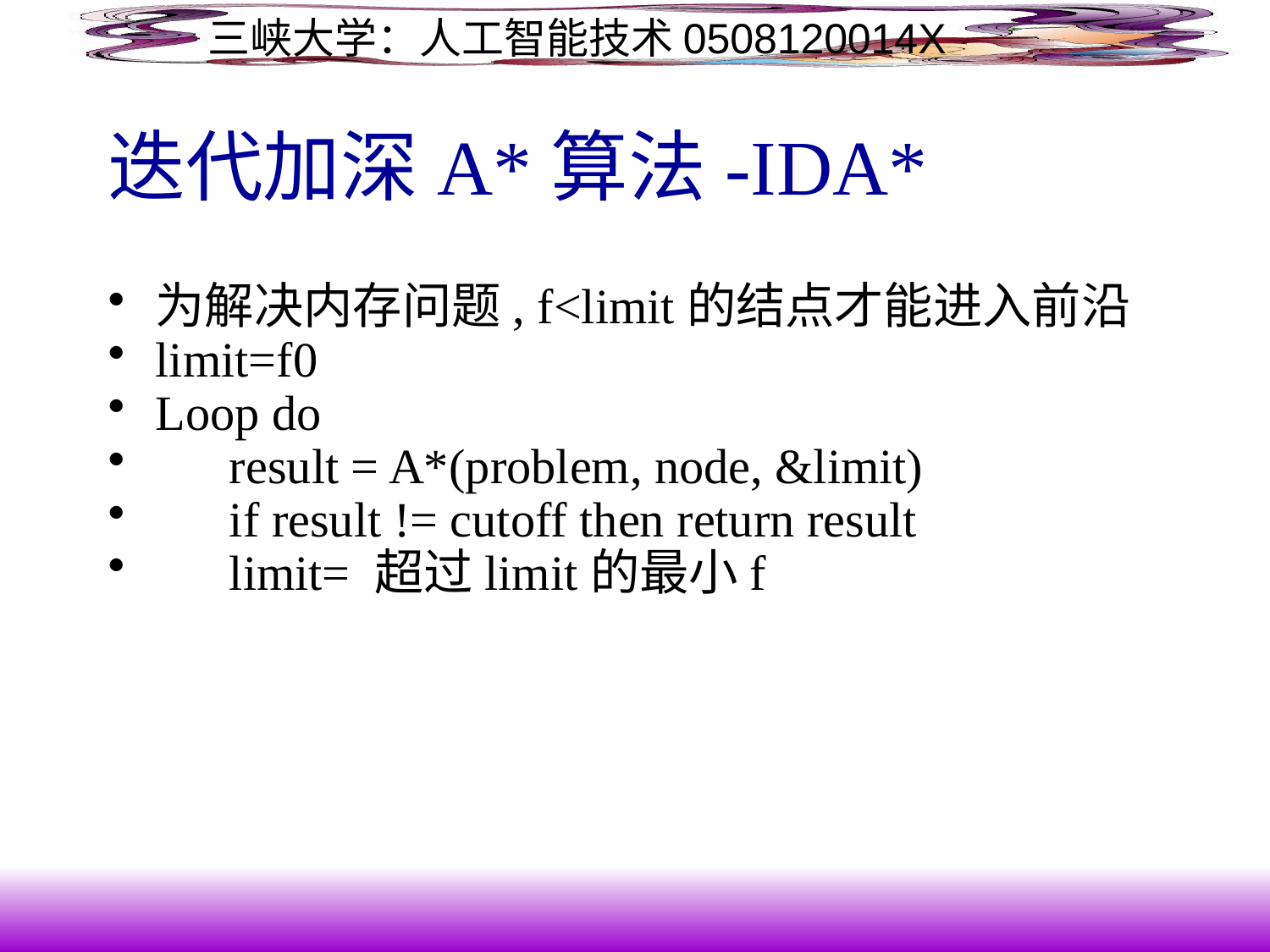

# 迭代加深A*算法-IDA*
为解决内存问题, f<limit的结点才能进入前沿
limit=f0
Loop do
      result = A*(problem, node, &limit)
      if result != cutoff then return result
      limit= 超过limit的最小f